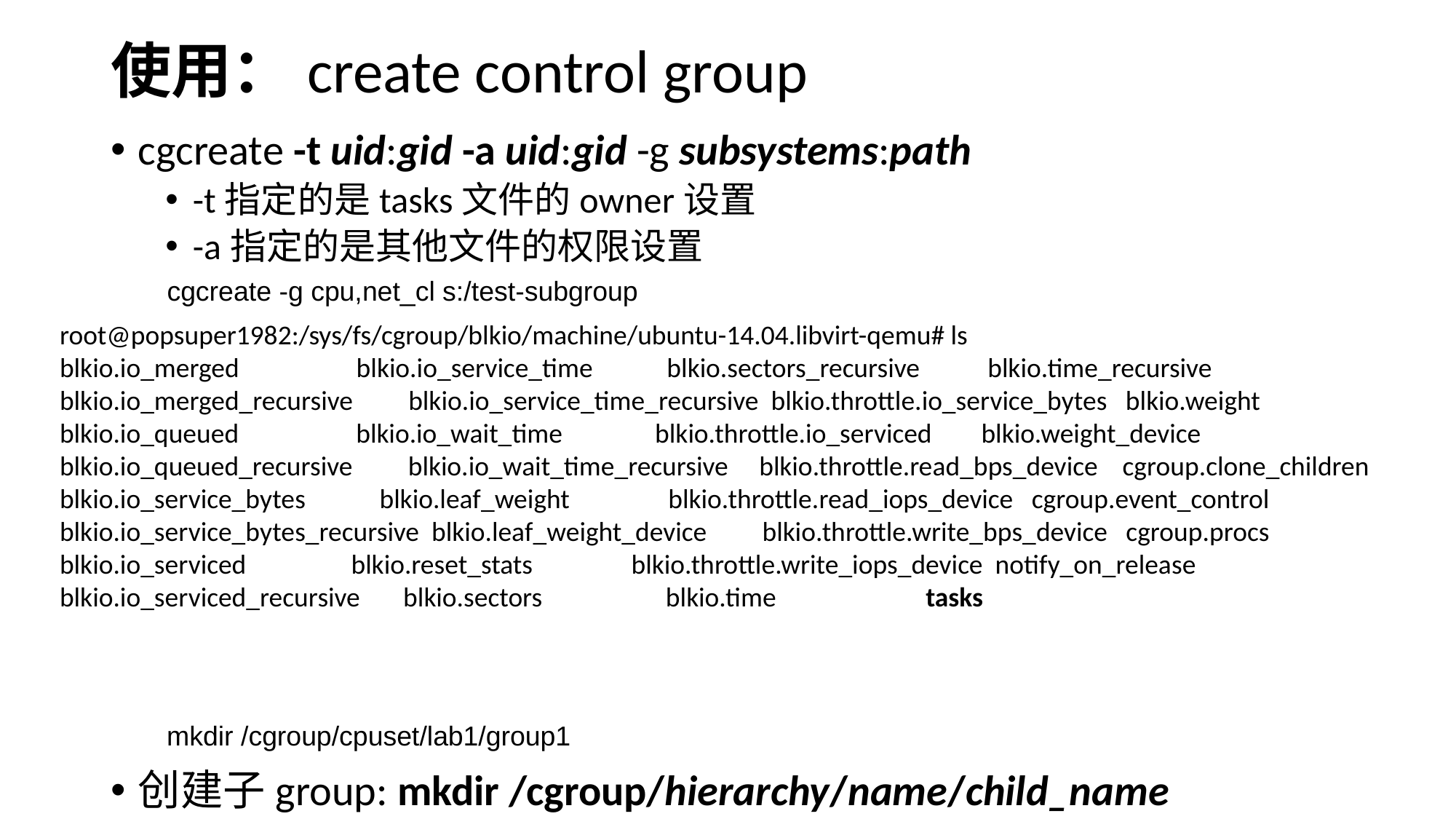

# 使用：create control group
cgcreate -t uid:gid -a uid:gid -g subsystems:path
-t指定的是tasks文件的owner设置
-a指定的是其他文件的权限设置

创建子group: mkdir /cgroup/hierarchy/name/child_name
cgcreate -g cpu,net_cl s:/test-subgroup
root@popsuper1982:/sys/fs/cgroup/blkio/machine/ubuntu-14.04.libvirt-qemu# ls
blkio.io_merged                   blkio.io_service_time            blkio.sectors_recursive           blkio.time_recursive
blkio.io_merged_recursive         blkio.io_service_time_recursive  blkio.throttle.io_service_bytes   blkio.weight
blkio.io_queued                   blkio.io_wait_time               blkio.throttle.io_serviced        blkio.weight_device
blkio.io_queued_recursive         blkio.io_wait_time_recursive     blkio.throttle.read_bps_device    cgroup.clone_children
blkio.io_service_bytes            blkio.leaf_weight                blkio.throttle.read_iops_device   cgroup.event_control
blkio.io_service_bytes_recursive  blkio.leaf_weight_device         blkio.throttle.write_bps_device   cgroup.procs
blkio.io_serviced                 blkio.reset_stats                blkio.throttle.write_iops_device  notify_on_release
blkio.io_serviced_recursive       blkio.sectors                    blkio.time                        tasks
mkdir /cgroup/cpuset/lab1/group1